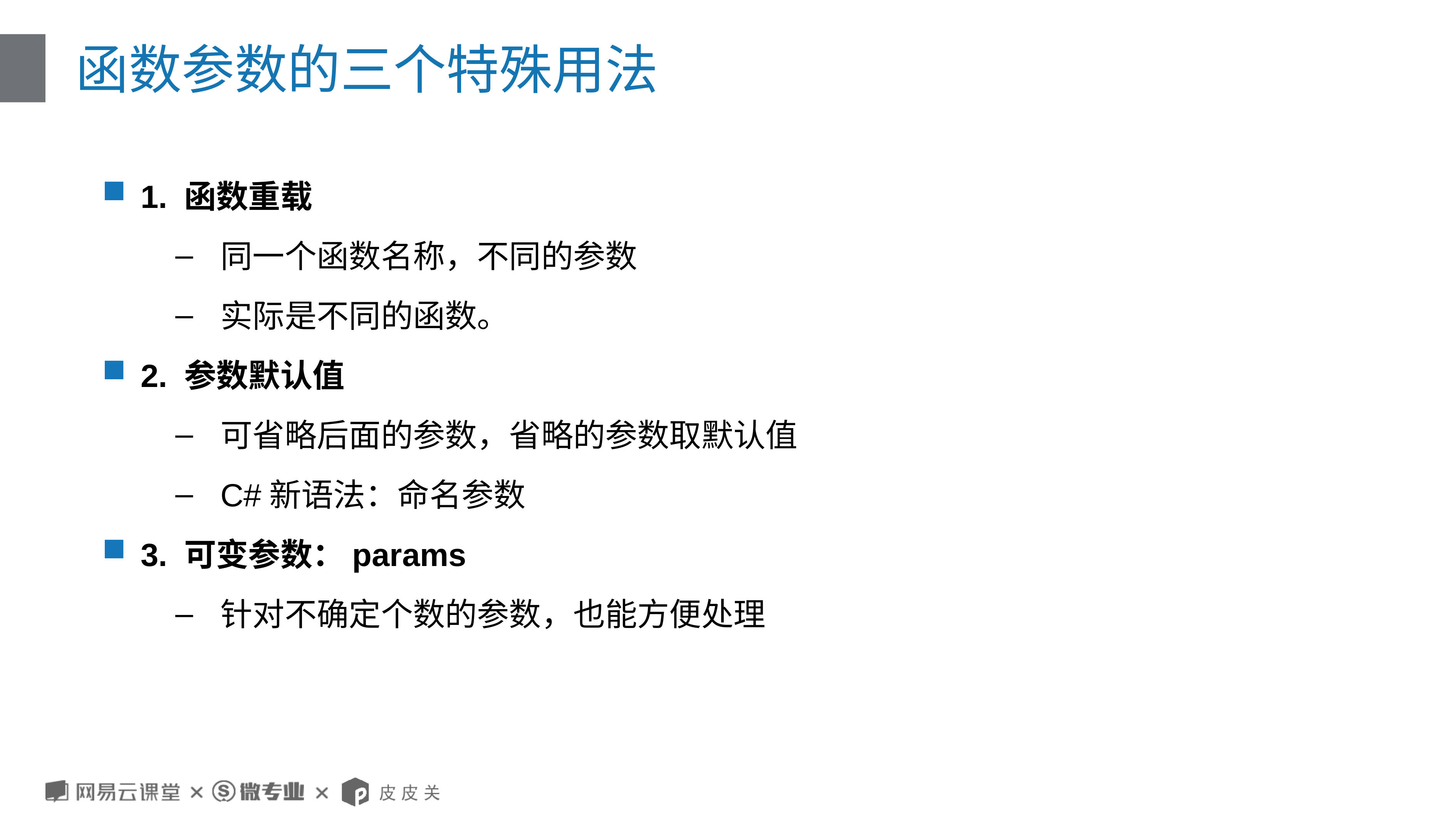

# 函数参数的三个特殊用法
1. 函数重载
同一个函数名称，不同的参数
实际是不同的函数。
2. 参数默认值
可省略后面的参数，省略的参数取默认值
C#新语法：命名参数
3. 可变参数：params
针对不确定个数的参数，也能方便处理